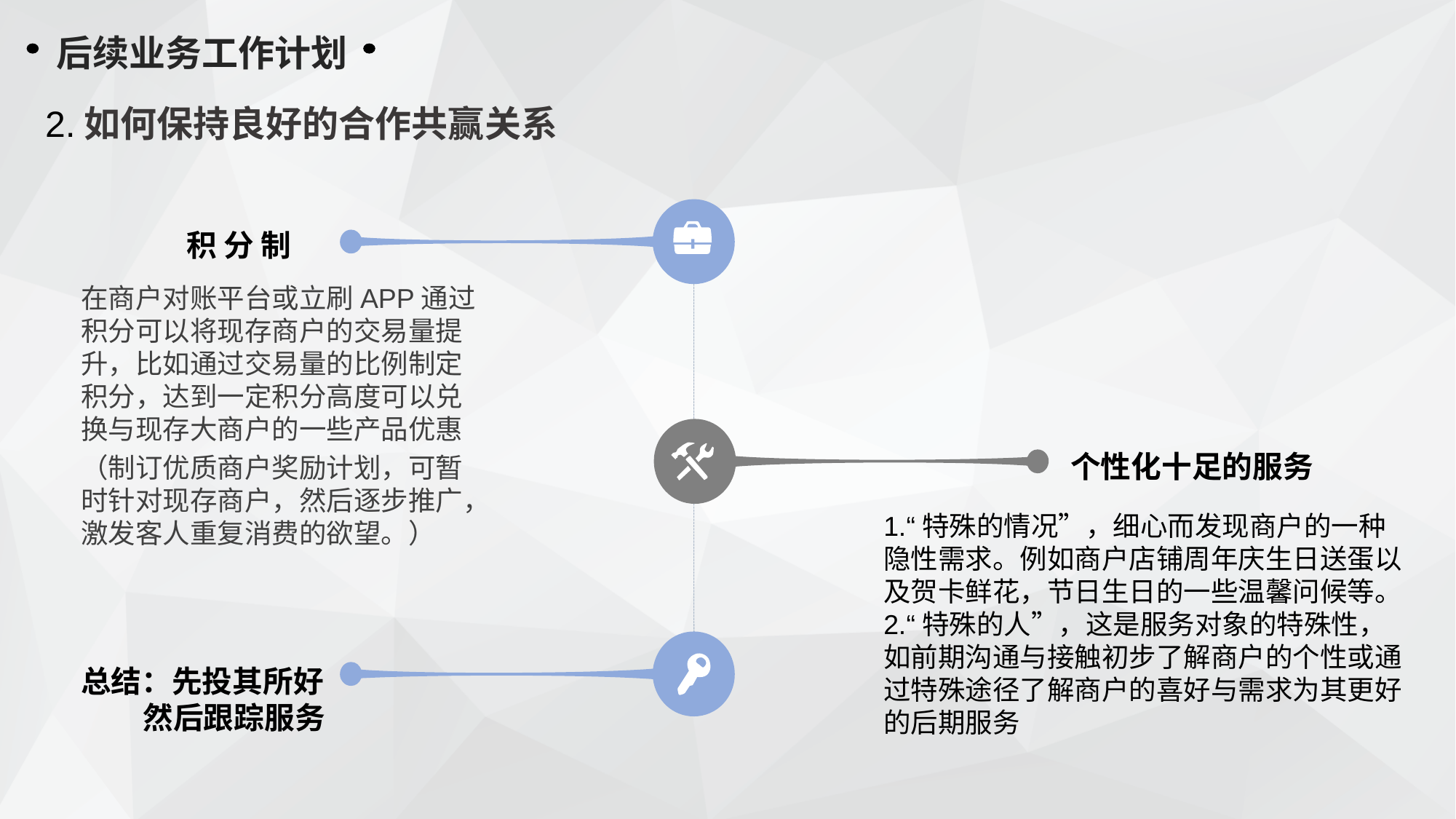

后续业务工作计划

2.如何保持良好的合作共赢关系

积 分 制
在商户对账平台或立刷APP通过积分可以将现存商户的交易量提升，比如通过交易量的比例制定积分，达到一定积分高度可以兑换与现存大商户的一些产品优惠
（制订优质商户奖励计划，可暂时针对现存商户，然后逐步推广，激发客人重复消费的欲望。）

个性化十足的服务
1.“特殊的情况”，细心而发现商户的一种
隐性需求。例如商户店铺周年庆生日送蛋以
及贺卡鲜花，节日生日的一些温馨问候等。
2.“特殊的人”，这是服务对象的特殊性，
如前期沟通与接触初步了解商户的个性或通
过特殊途径了解商户的喜好与需求为其更好
的后期服务

总结：先投其所好          然后跟踪服务